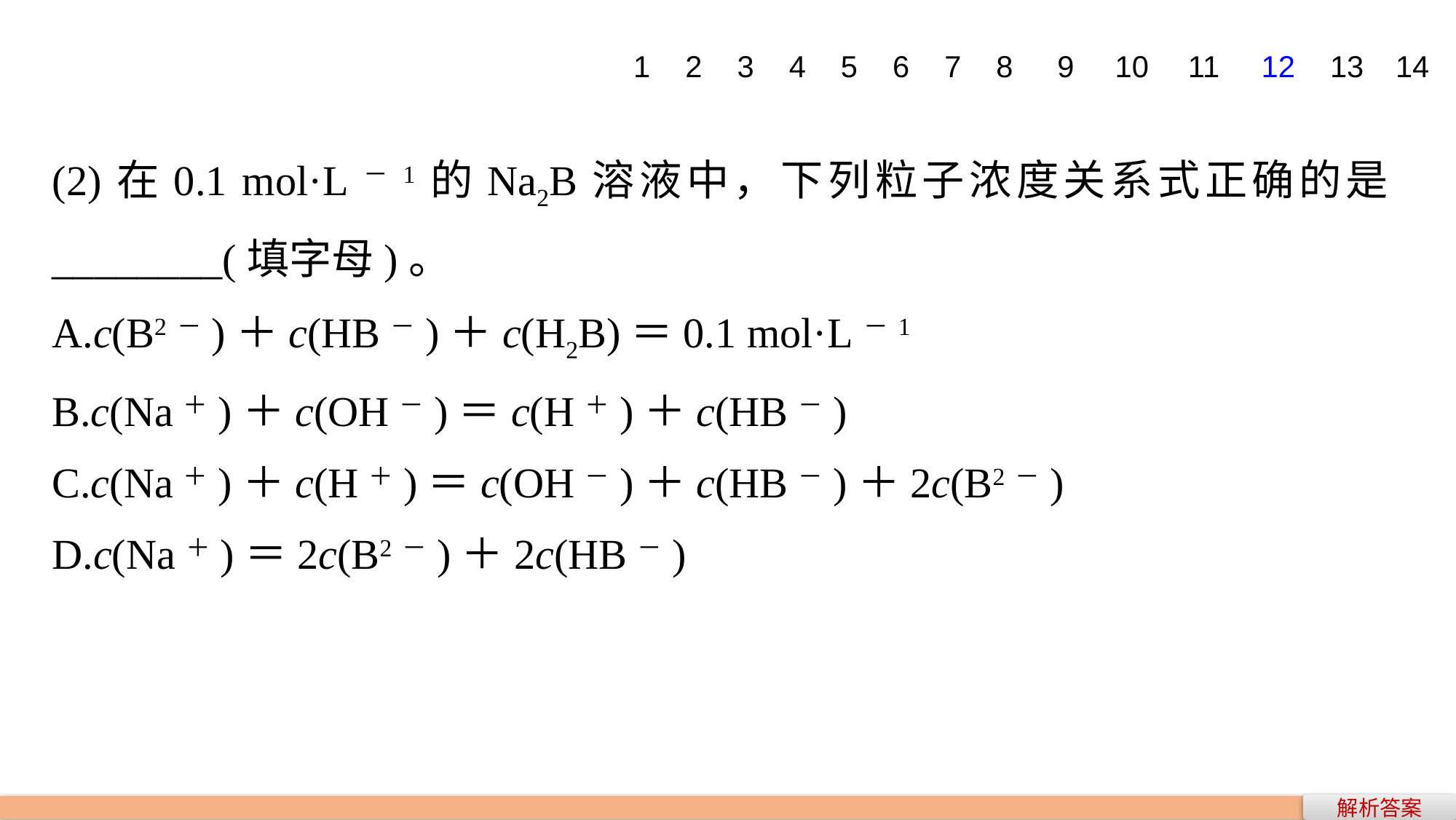

1
2
3
4
5
6
7
8
9
10
11
12
13
14
(2)在0.1 mol·L－1的Na2B溶液中，下列粒子浓度关系式正确的是________(填字母)。
A.c(B2－)＋c(HB－)＋c(H2B)＝0.1 mol·L－1
B.c(Na＋)＋c(OH－)＝c(H＋)＋c(HB－)
C.c(Na＋)＋c(H＋)＝c(OH－)＋c(HB－)＋2c(B2－)
D.c(Na＋)＝2c(B2－)＋2c(HB－)
解析答案